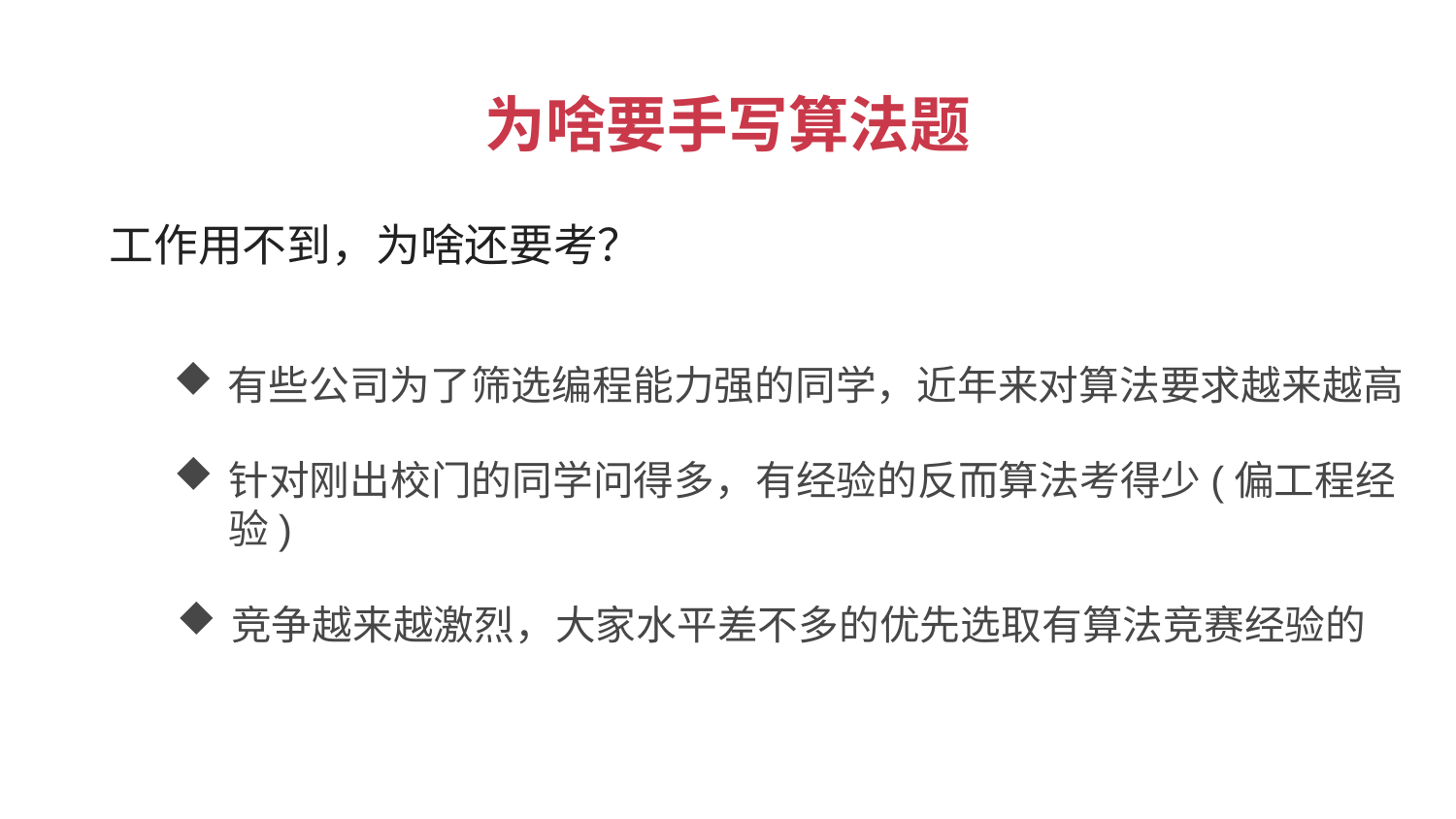

为啥要手写算法题
 工作用不到，为啥还要考？
有些公司为了筛选编程能力强的同学，近年来对算法要求越来越高
针对刚出校门的同学问得多，有经验的反而算法考得少(偏工程经验)
竞争越来越激烈，大家水平差不多的优先选取有算法竞赛经验的